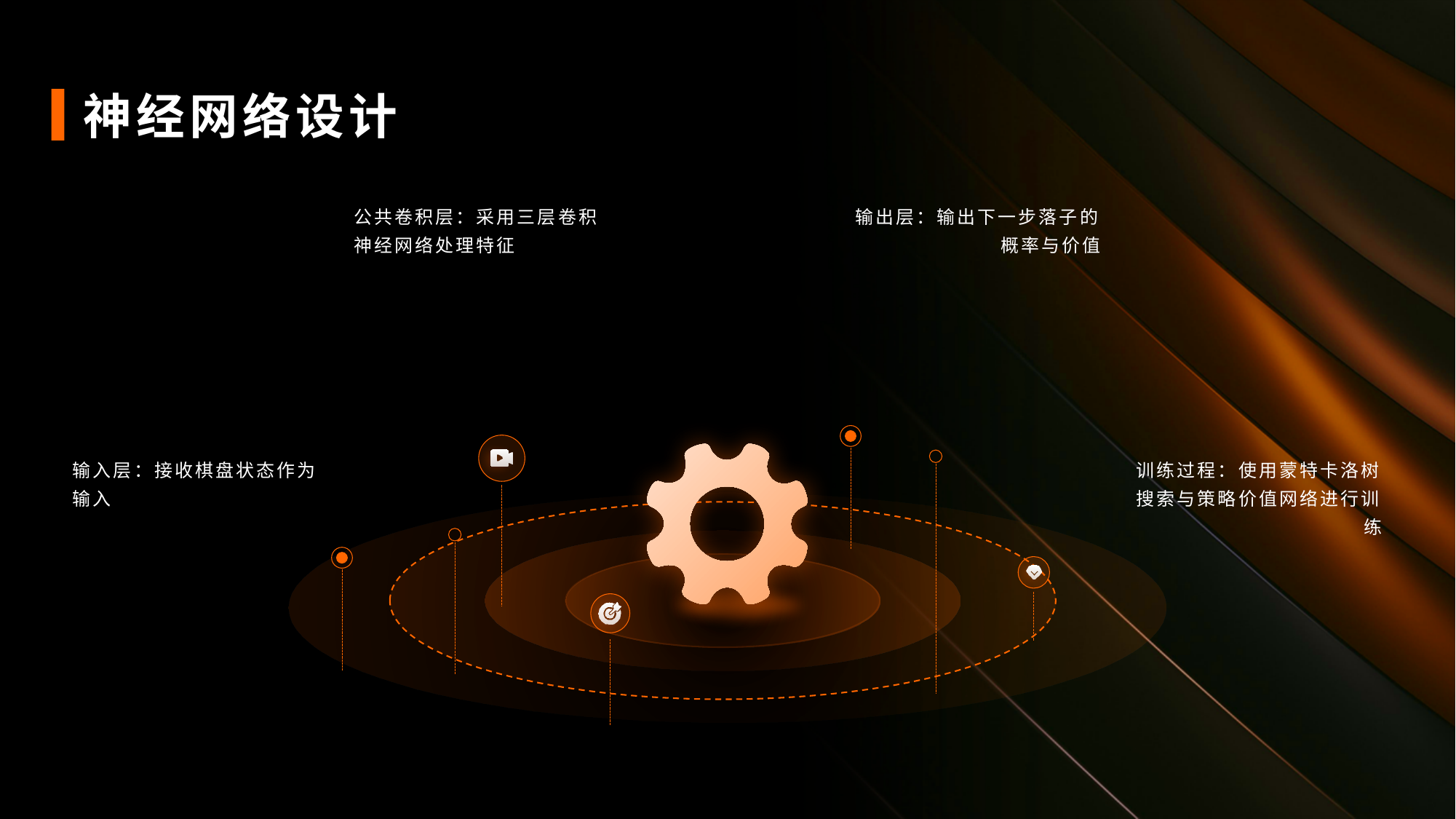

神经网络设计
公共卷积层：采用三层卷积神经网络处理特征
输出层：输出下一步落子的概率与价值

输入层：接收棋盘状态作为输入
训练过程：使用蒙特卡洛树搜索与策略价值网络进行训练